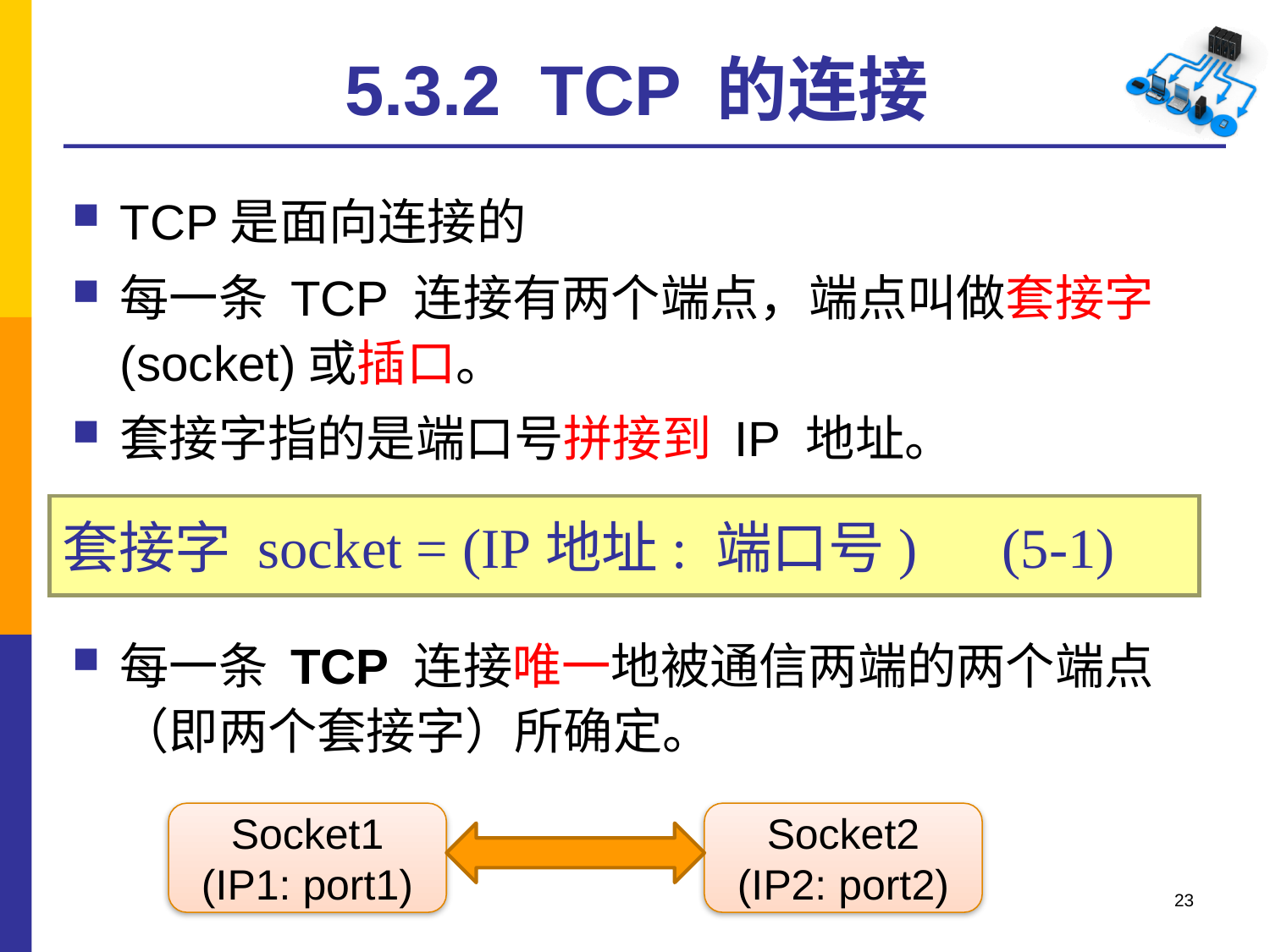

# 5.3.2  TCP 的连接
TCP是面向连接的
每一条 TCP 连接有两个端点，端点叫做套接字(socket)或插口。
套接字指的是端口号拼接到 IP 地址。

每一条 TCP 连接唯一地被通信两端的两个端点（即两个套接字）所确定。

套接字 socket = (IP地址: 端口号)      (5-1)
Socket1
(IP1: port1)
Socket2
(IP2: port2)

23